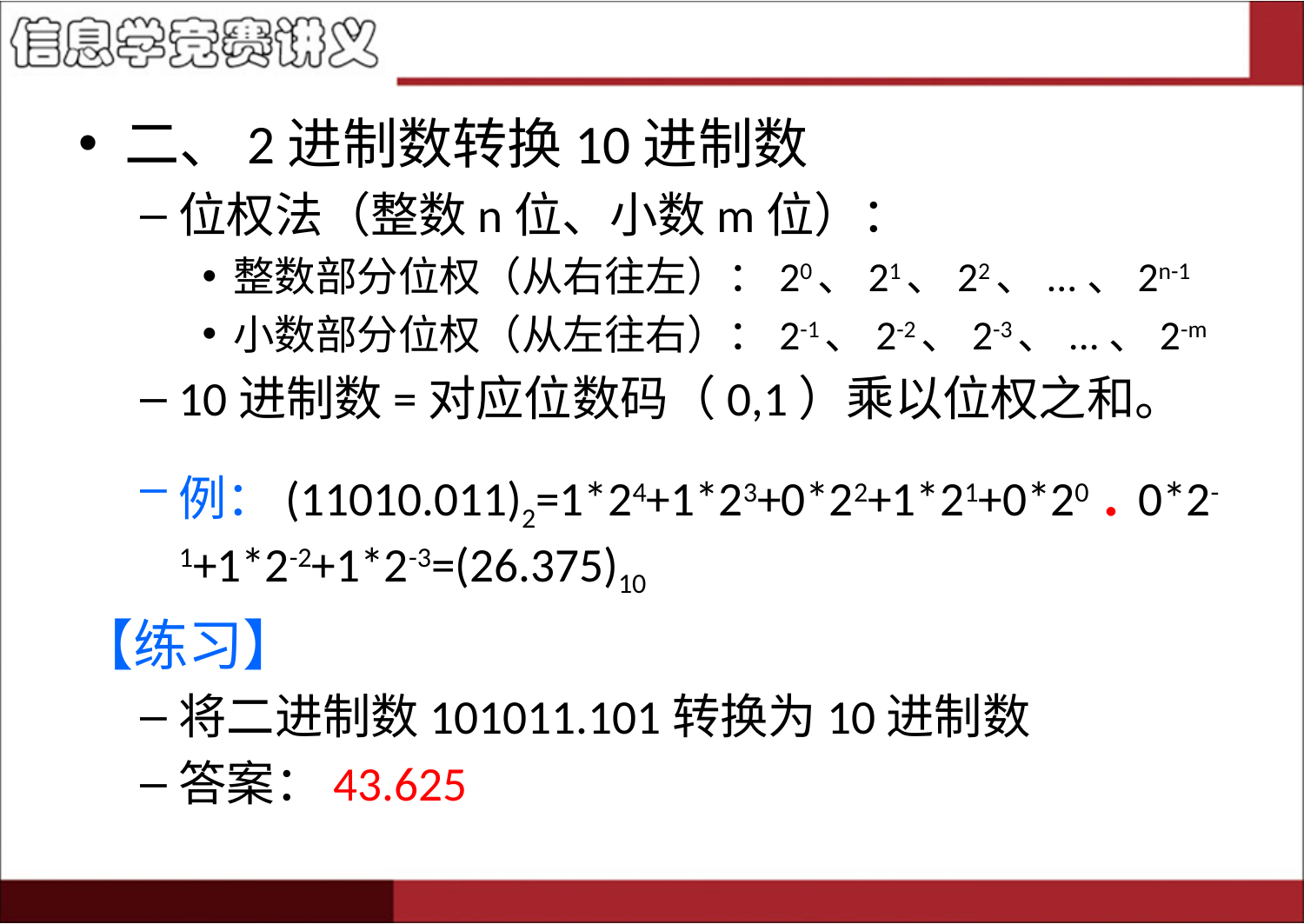

二、2进制数转换10进制数
位权法（整数n位、小数m位）：
整数部分位权（从右往左）：20、21、22、...、2n-1
小数部分位权（从左往右）：2-1、2-2、2-3、...、2-m
10进制数=对应位数码（0,1）乘以位权之和。
例：(11010.011)2=1*24+1*23+0*22+1*21+0*20  . 0*2-1+1*2-2+1*2-3=(26.375)10
【练习】
将二进制数101011.101转换为10进制数
答案：43.625